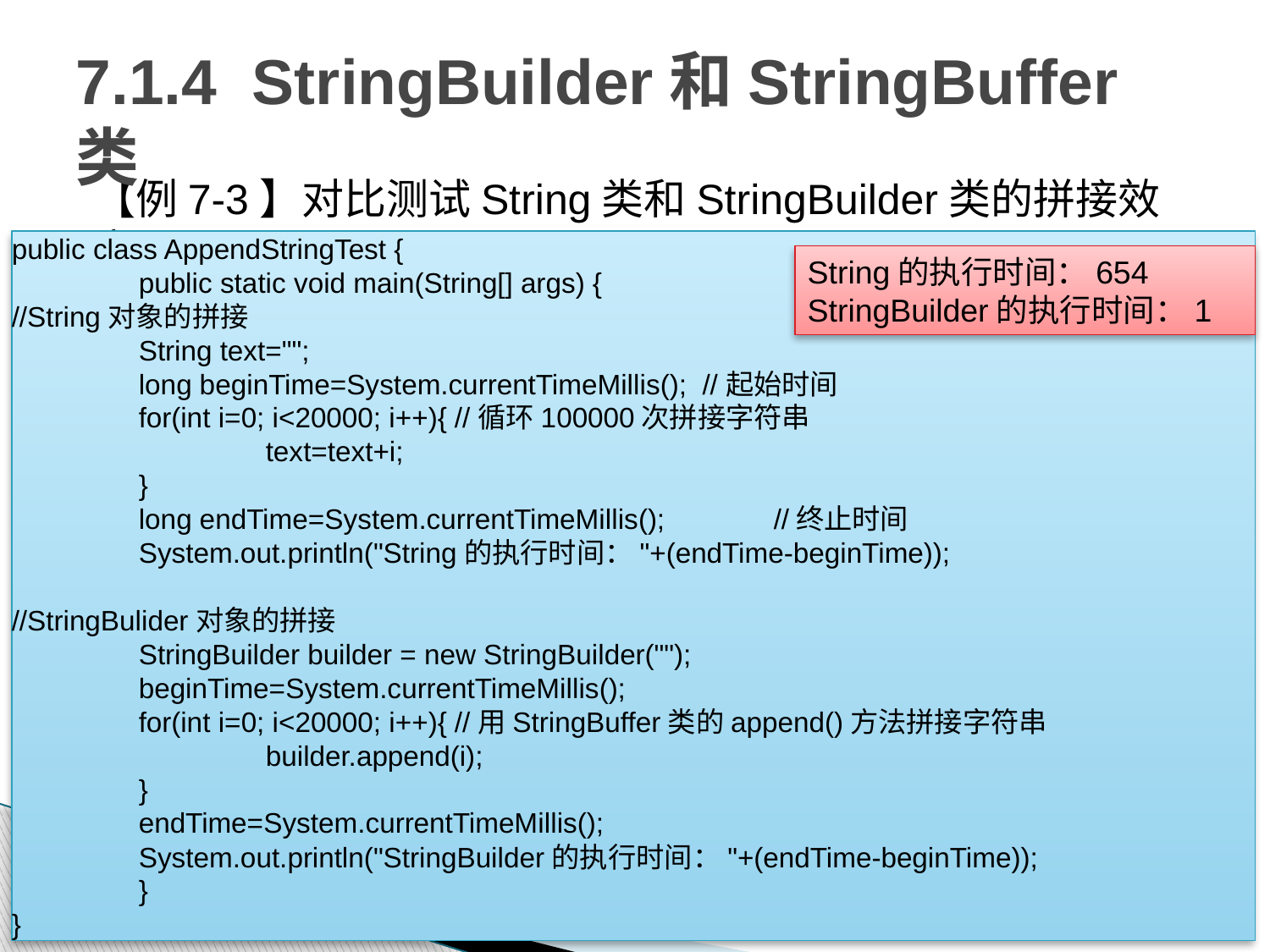

# 7.1.4  StringBuilder和StringBuffer类
【例7-3】对比测试String类和StringBuilder类的拼接效率。
public class AppendStringTest {
	public static void main(String[] args) {
//String对象的拼接
	String text="";
	long beginTime=System.currentTimeMillis();  //起始时间
	for(int i=0; i<20000; i++){ //循环100000次拼接字符串
		text=text+i;
	}
	long endTime=System.currentTimeMillis();	//终止时间
	System.out.println("String的执行时间："+(endTime-beginTime));

//StringBulider对象的拼接
	StringBuilder builder = new StringBuilder("");
	beginTime=System.currentTimeMillis();
	for(int i=0; i<20000; i++){ //用StringBuffer类的append()方法拼接字符串
		builder.append(i);
	}
	endTime=System.currentTimeMillis();
	System.out.println("StringBuilder的执行时间："+(endTime-beginTime));
	}
}
String的执行时间：654
StringBuilder的执行时间：1